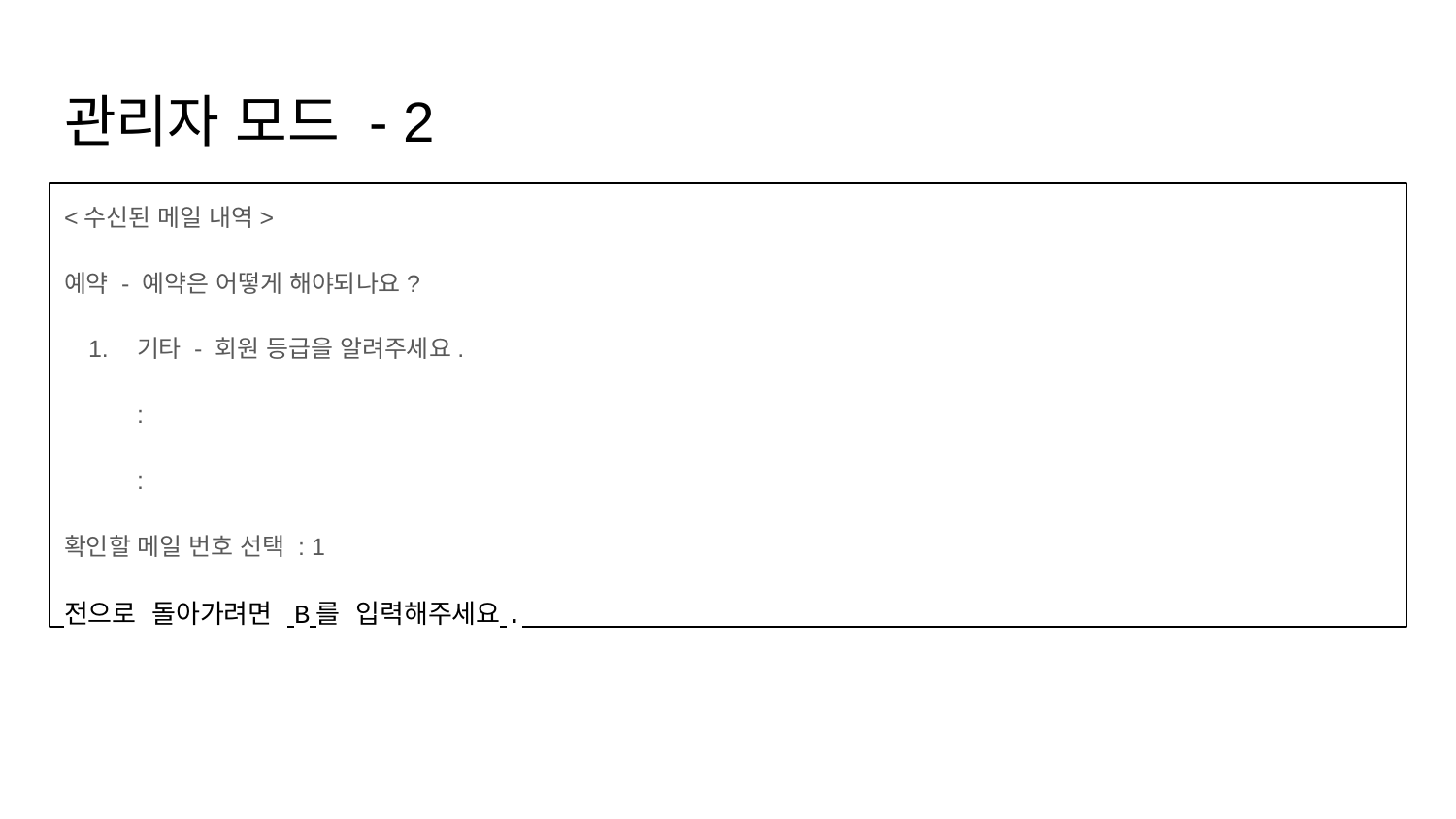

# 관리자 모드 - 2

<수신된 메일 내역>
예약 - 예약은 어떻게 해야되나요?
기타 - 회원 등급을 알려주세요.
:
:
확인할 메일 번호 선택 : 1
전으로 돌아가려면 B를 입력해주세요.